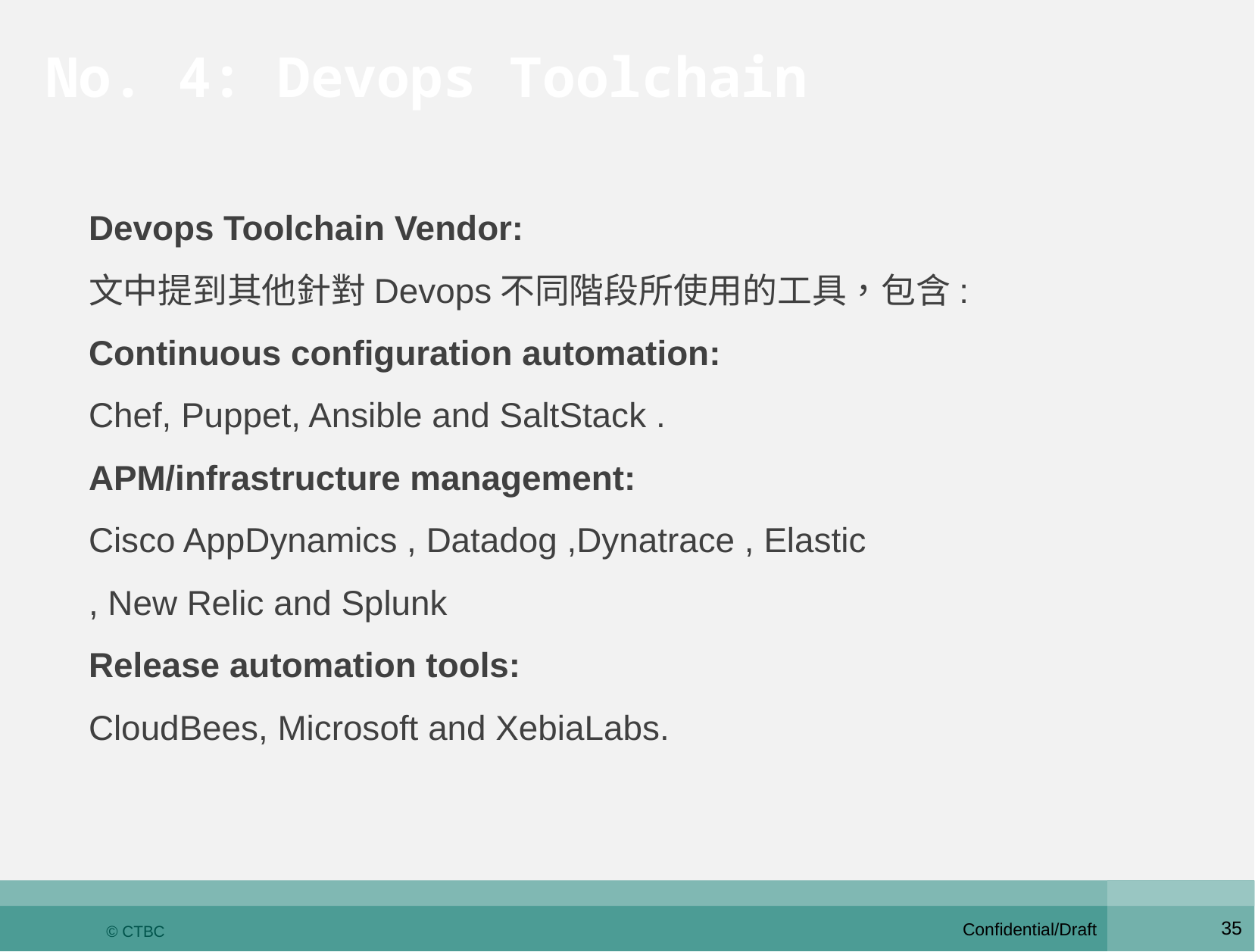

# No. 4: Devops Toolchain
Devops Toolchain Vendor:
文中提到其他針對Devops不同階段所使用的工具，包含:
Continuous configuration automation:
Chef, Puppet, Ansible and SaltStack .
APM/infrastructure management:
Cisco AppDynamics , Datadog ,Dynatrace , Elastic
, New Relic and Splunk
Release automation tools:
CloudBees, Microsoft and XebiaLabs.

敏捷性和生產率的提高。他們通過分析IT和業務數據，從而獲得收益

■

關於用戶交互，業務活動和支持IT系統行為的見解。

服務改善和成本降低。他們通過大大節省時間和精力來做到這一點

■

確定正常運行時間和性能問題的原因。行為預測通知

預測可以支持資源優化工作。

風險緩解。他們通過分析監視，配置和服務台數據來做到這一點。他們

■

從操作和安全角度識別異常。

競爭差異/破壞。他們通過對市場的快速響應來做到這一點

和基於機器的班次分析得出的最終用戶需求。